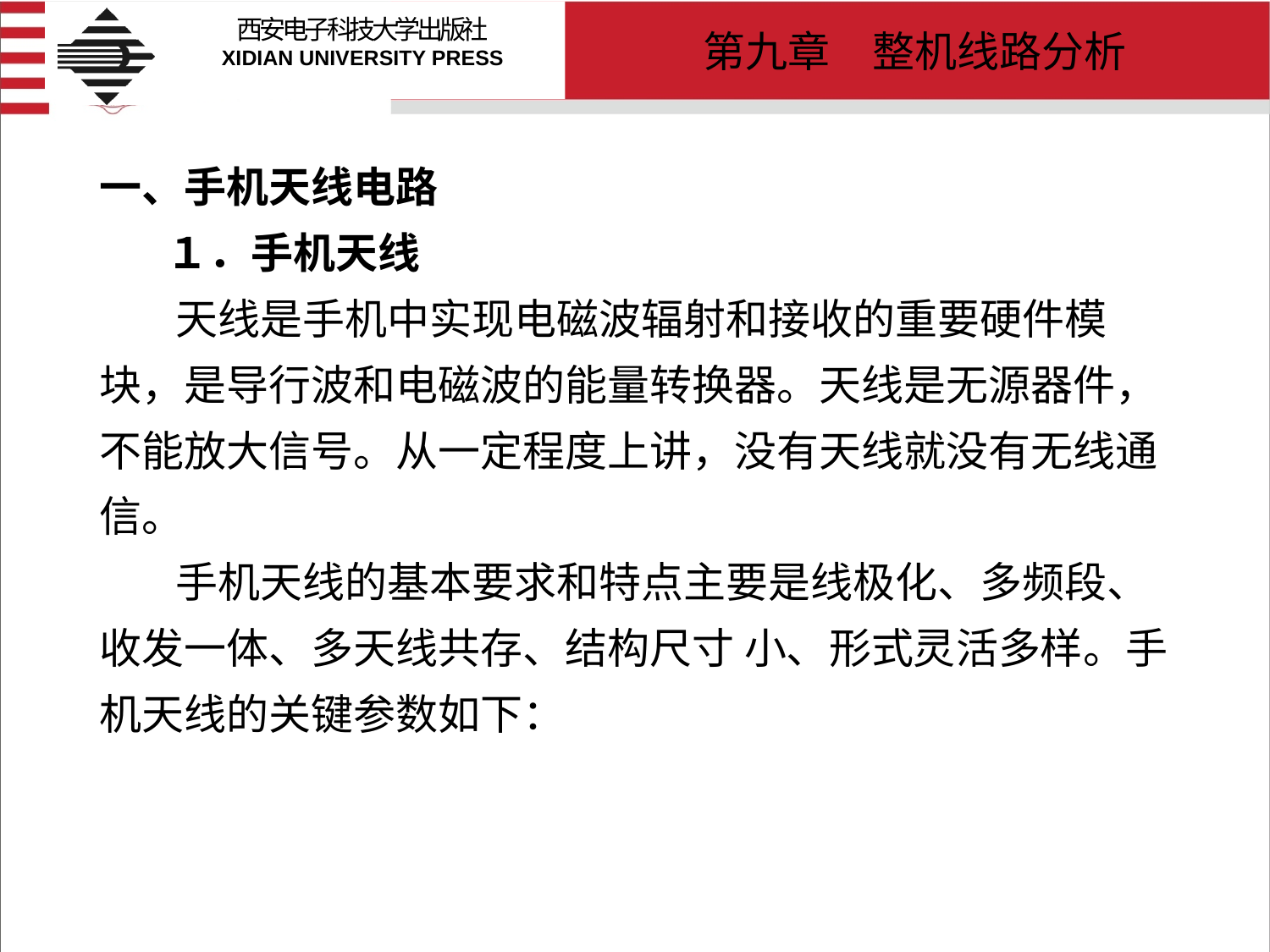

# 一、手机天线电路 １．手机天线 天线是手机中实现电磁波辐射和接收的重要硬件模块，是导行波和电磁波的能量转换器。天线是无源器件，不能放大信号。从一定程度上讲，没有天线就没有无线通信。 手机天线的基本要求和特点主要是线极化、多频段、收发一体、多天线共存、结构尺寸 小、形式灵活多样。手机天线的关键参数如下：